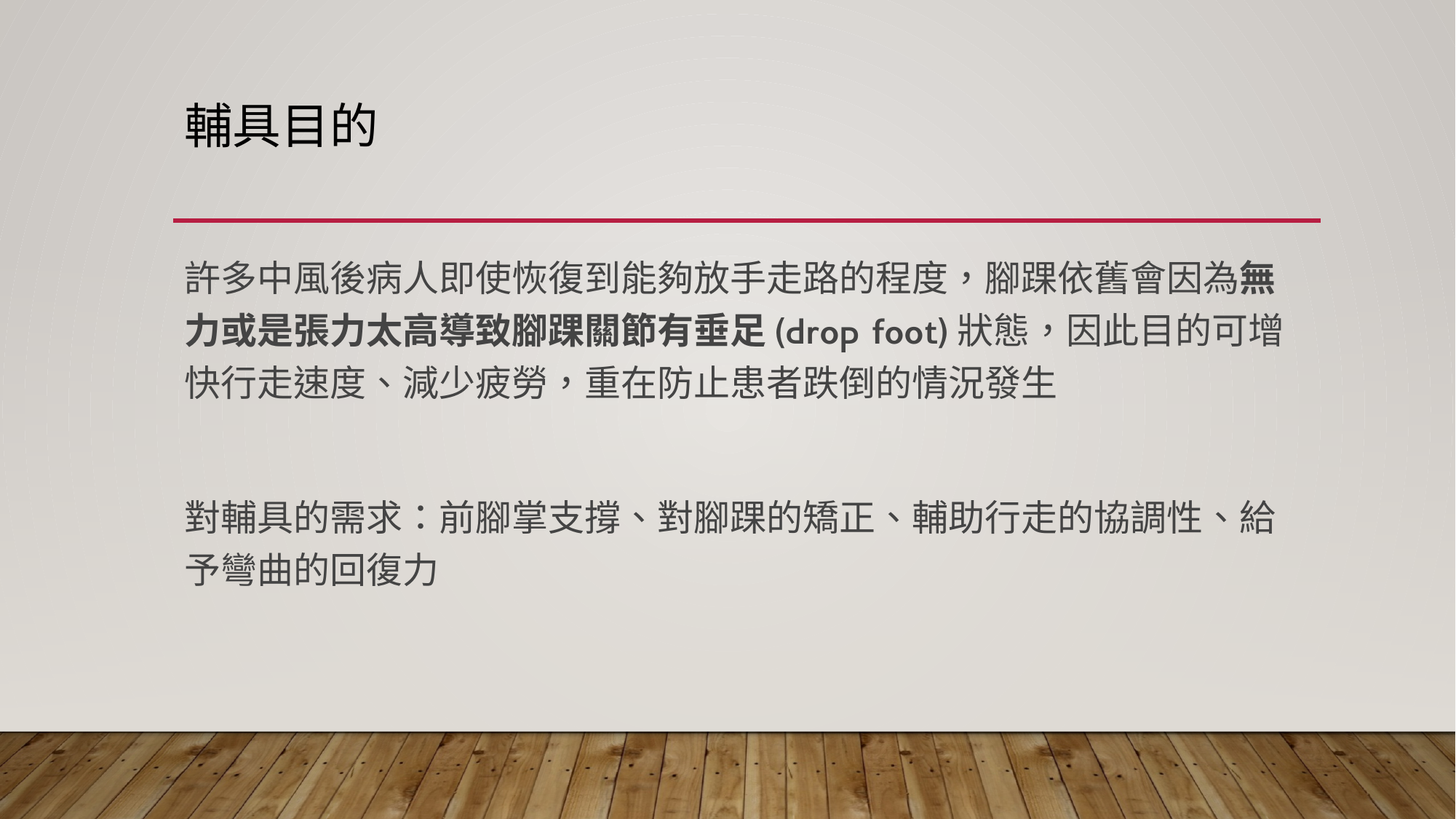

# 輔具目的
許多中風後病人即使恢復到能夠放手走路的程度，腳踝依舊會因為無力或是張力太高導致腳踝關節有垂足(drop foot)狀態，因此目的可增快行走速度、減少疲勞，重在防止患者跌倒的情況發生

對輔具的需求：前腳掌支撐、對腳踝的矯正、輔助行走的協調性、給予彎曲的回復力